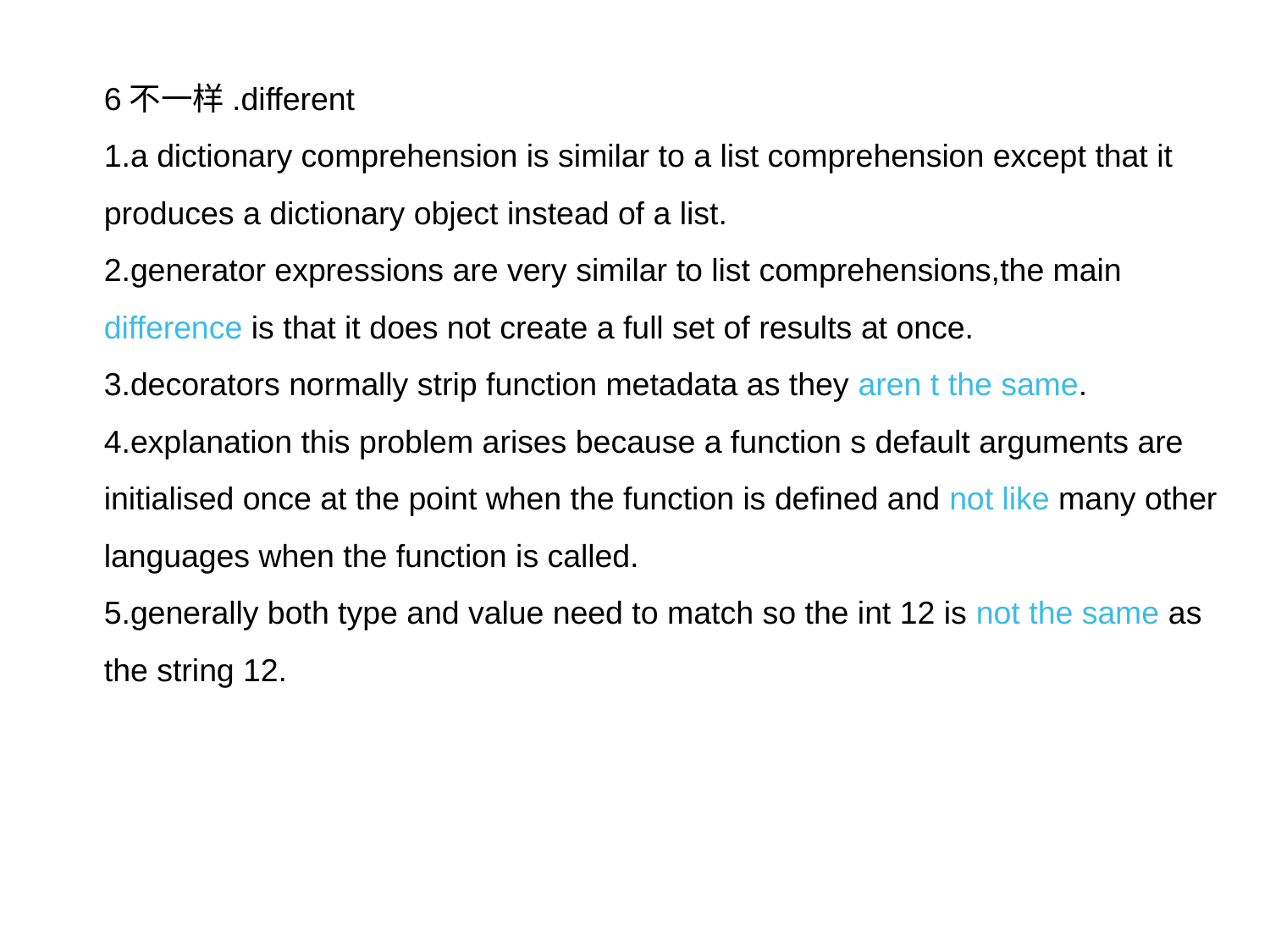

6不一样.different
1.a dictionary comprehension is similar to a list comprehension except that it produces a dictionary object instead of a list.
2.generator expressions are very similar to list comprehensions,the main difference is that it does not create a full set of results at once.
3.decorators normally strip function metadata as they aren t the same.
4.explanation this problem arises because a function s default arguments are initialised once at the point when the function is defined and not like many other languages when the function is called.
5.generally both type and value need to match so the int 12 is not the same as the string 12.